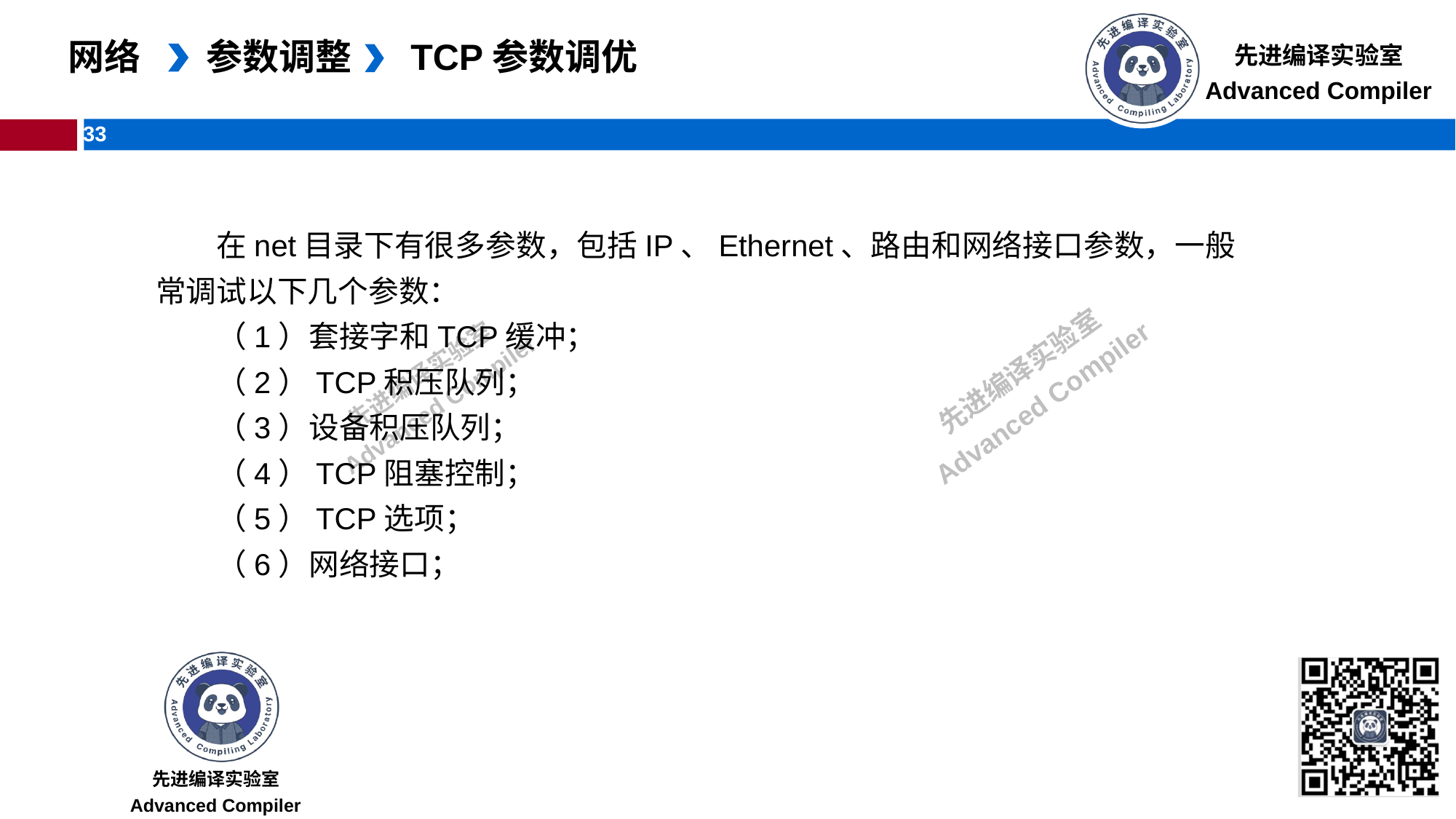

网络
参数调整
TCP参数调优

在net目录下有很多参数，包括IP、Ethernet、路由和网络接口参数，一般常调试以下几个参数：
（1）套接字和TCP缓冲；
（2）TCP积压队列；
（3）设备积压队列；
（4）TCP阻塞控制；
（5）TCP选项；
（6）网络接口；